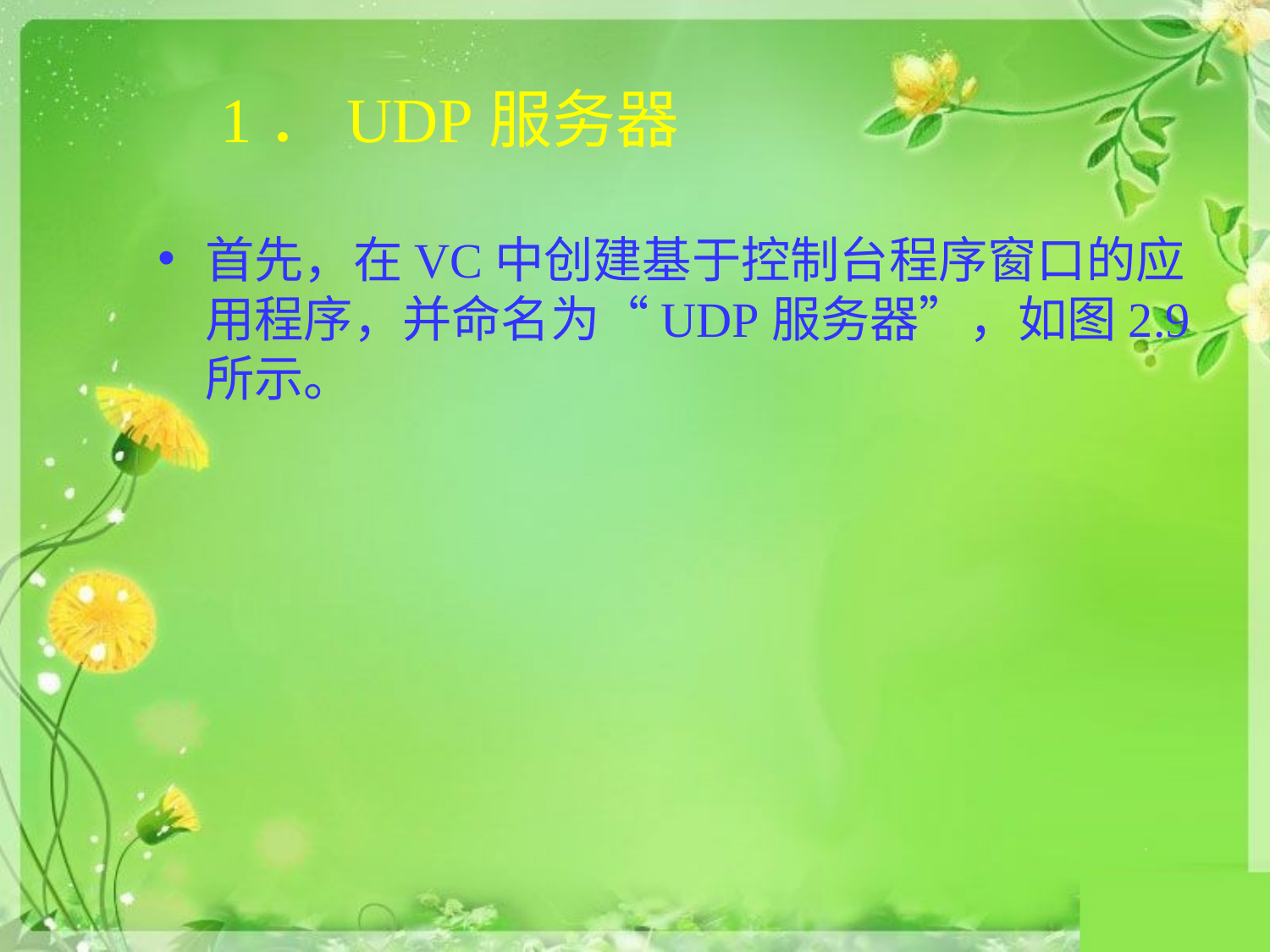

# 1．UDP服务器
首先，在VC中创建基于控制台程序窗口的应用程序，并命名为“UDP服务器”，如图2.9所示。